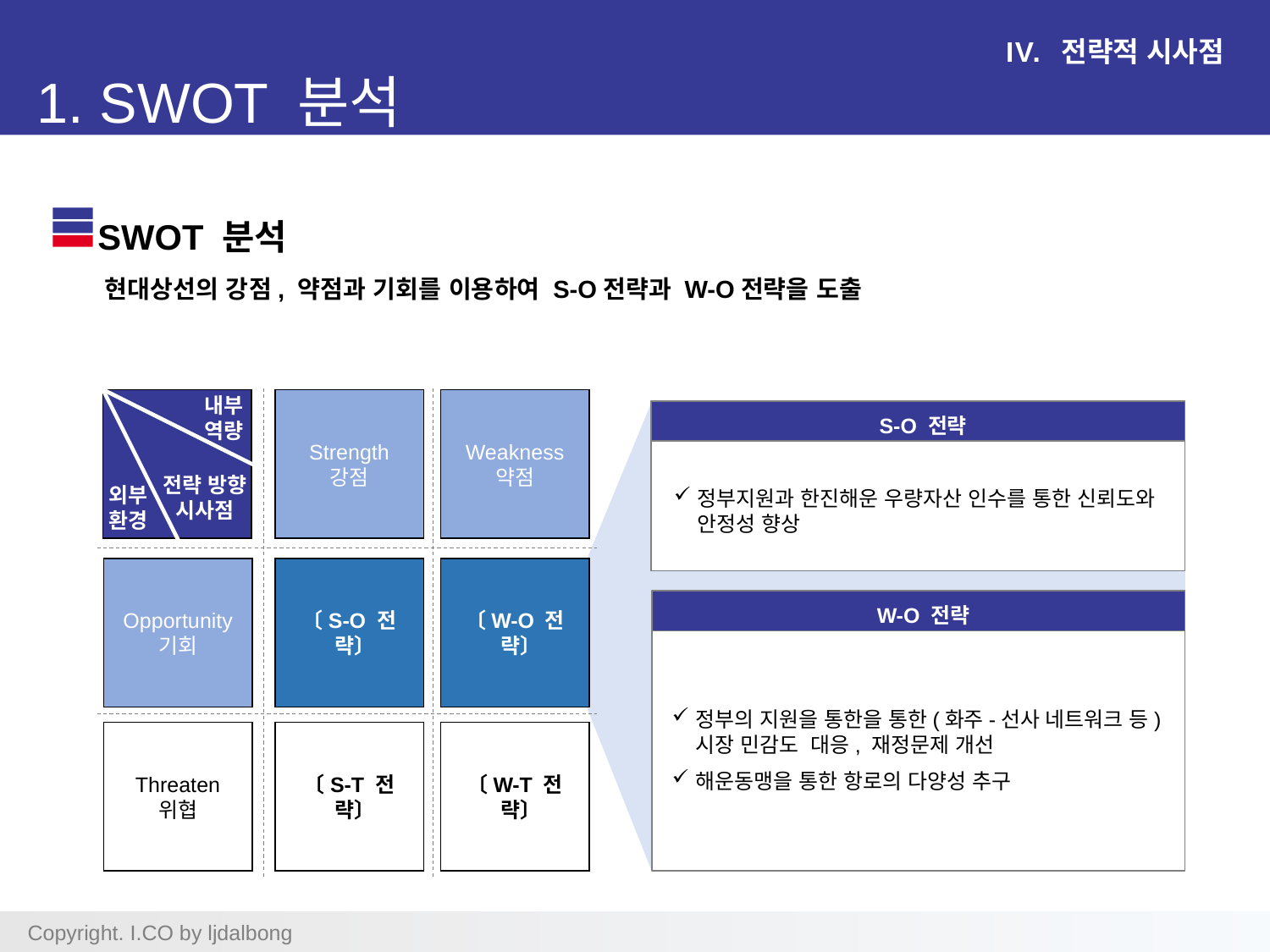

전략적 시사점
1. SWOT 분석
SWOT 분석
현대상선의 강점, 약점과 기회를 이용하여 S-O전략과 W-O전략을 도출
내부
역량

전략 방향
시사점
외부
환경
Strength
강점
Weakness
약점
Opportunity
기회
〔S-O 전략〕
〔W-O 전략〕
Threaten
위협
〔S-T 전략〕
〔W-T 전략〕
S-O 전략

정부지원과 한진해운 우량자산 인수를 통한 신뢰도와 안정성 향상

W-O 전략

정부의 지원을 통한을 통한(화주-선사 네트워크 등) 시장 민감도  대응, 재정문제 개선
해운동맹을 통한 항로의 다양성 추구